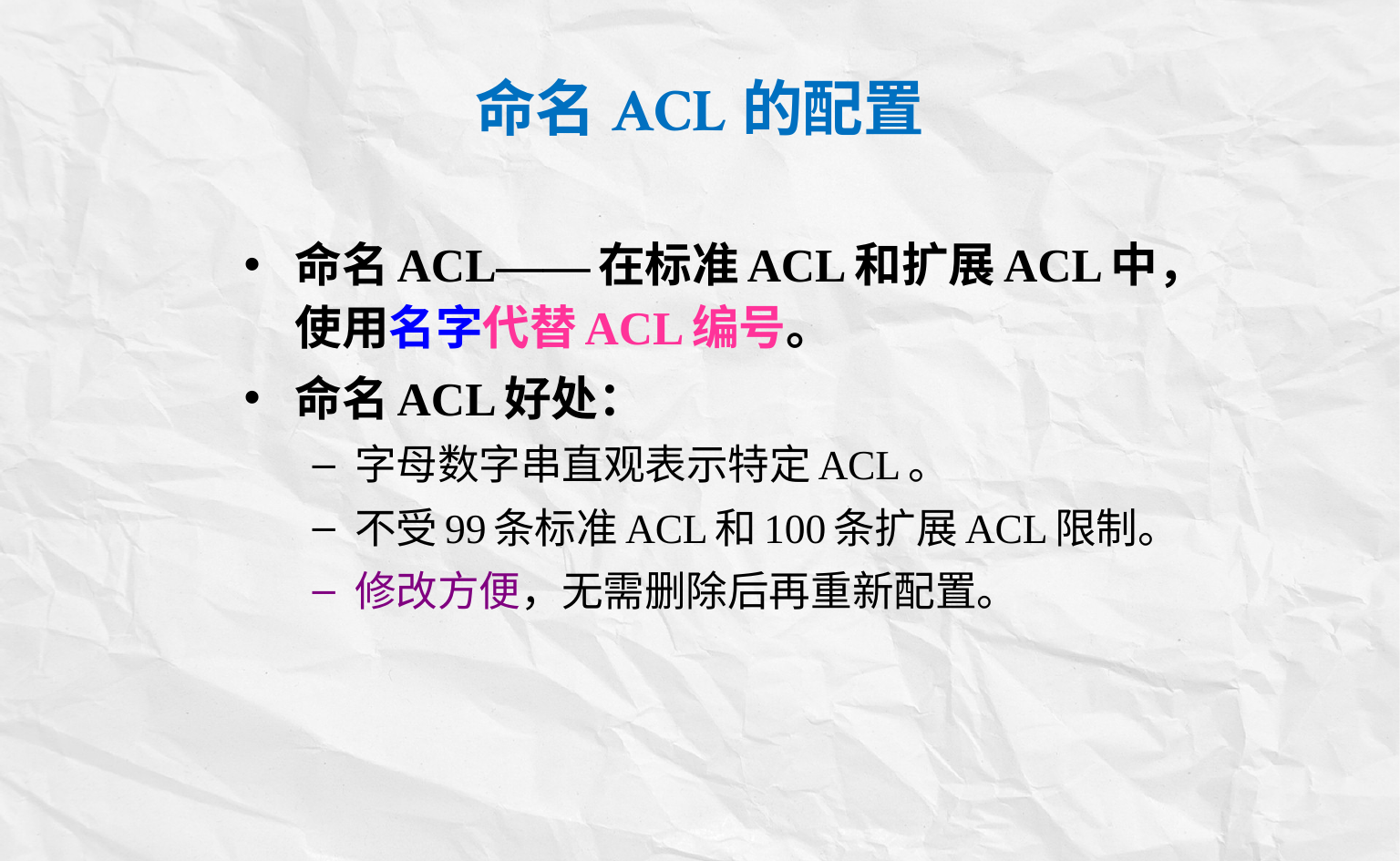

# 命名ACL的配置
命名ACL——在标准ACL和扩展ACL中，使用名字代替ACL编号。
命名ACL好处：
字母数字串直观表示特定ACL。
不受99条标准ACL和100条扩展ACL限制。
修改方便，无需删除后再重新配置。

35